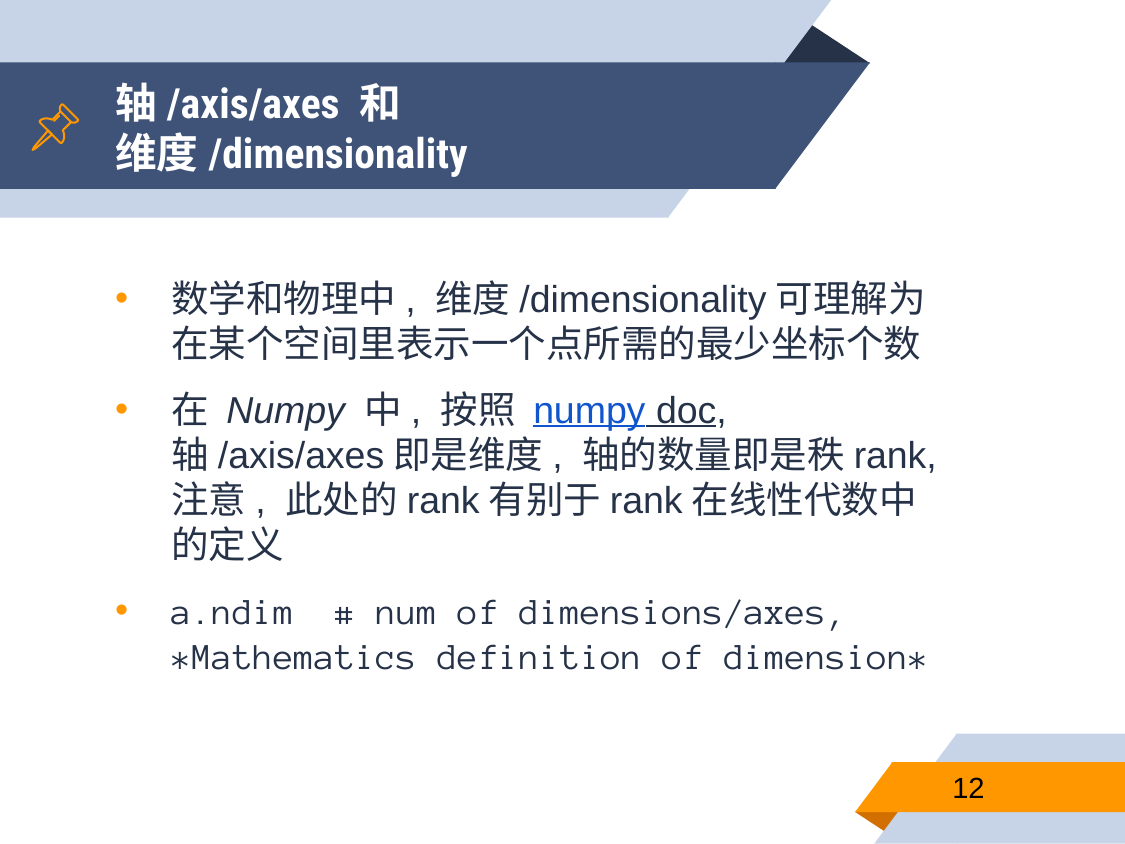

# 轴/axis/axes 和 维度/dimensionality
数学和物理中, 维度/dimensionality可理解为在某个空间里表示一个点所需的最少坐标个数
在 Numpy 中, 按照 numpy doc, 轴/axis/axes即是维度, 轴的数量即是秩rank, 注意, 此处的rank有别于rank在线性代数中的定义
a.ndim  # num of dimensions/axes, *Mathematics definition of dimension*
12